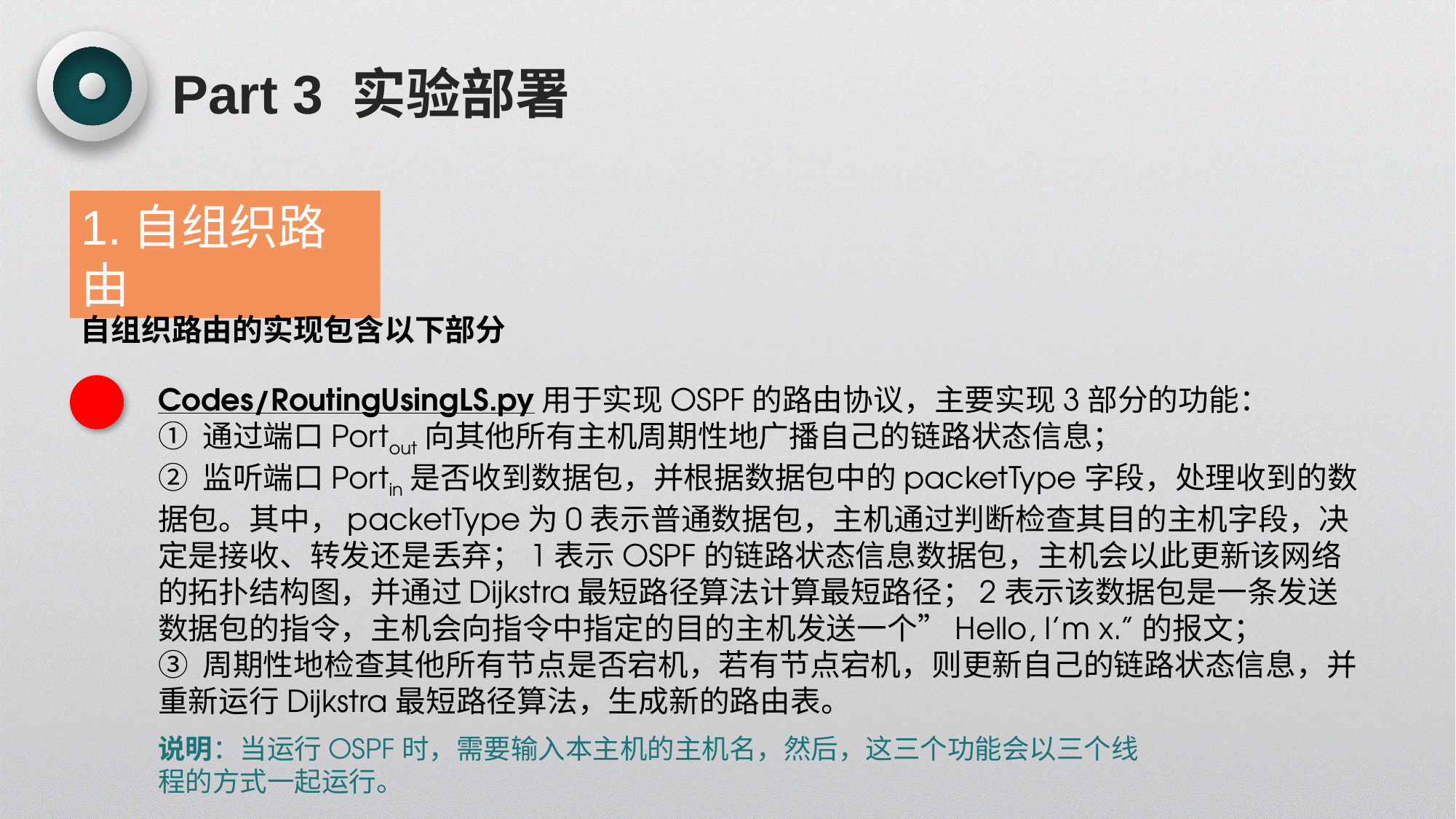

Part 3 实验部署
1.自组织路由
自组织路由的实现包含以下部分

Codes/RoutingUsingLS.py用于实现OSPF的路由协议，主要实现3部分的功能：
① 通过端口Portout向其他所有主机周期性地广播自己的链路状态信息；
② 监听端口Portin是否收到数据包，并根据数据包中的packetType字段，处理收到的数据包。其中，packetType为0表示普通数据包，主机通过判断检查其目的主机字段，决定是接收、转发还是丢弃；1表示OSPF的链路状态信息数据包，主机会以此更新该网络的拓扑结构图，并通过Dijkstra最短路径算法计算最短路径；2表示该数据包是一条发送数据包的指令，主机会向指令中指定的目的主机发送一个”Hello, I’m x.”的报文；
③ 周期性地检查其他所有节点是否宕机，若有节点宕机，则更新自己的链路状态信息，并重新运行Dijkstra最短路径算法，生成新的路由表。
说明：当运行OSPF时，需要输入本主机的主机名，然后，这三个功能会以三个线程的方式一起运行。